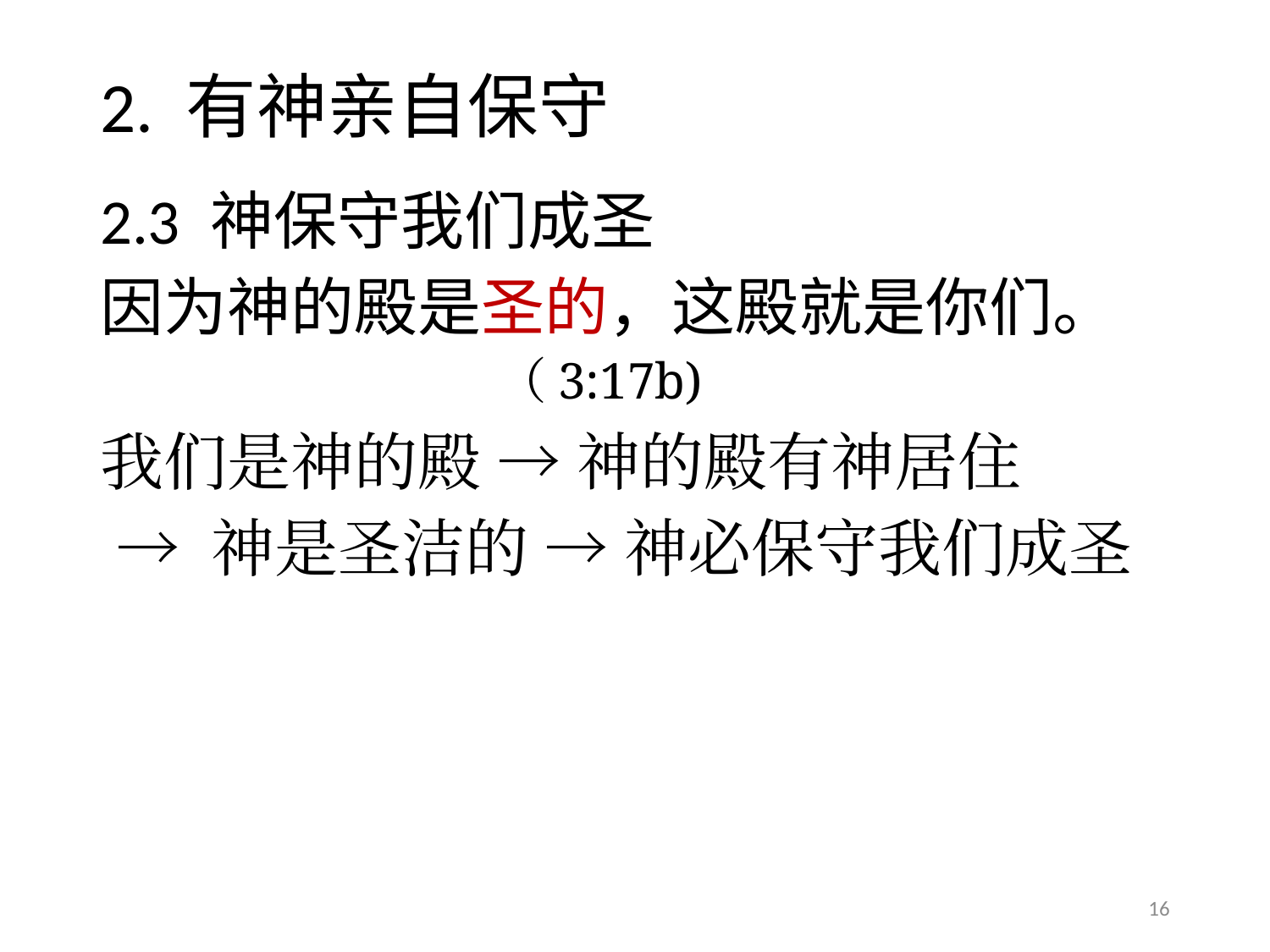

# 2. 有神亲自保守
2.3 神保守我们成圣
因为神的殿是圣的，这殿就是你们。
                            （3:17b)
我们是神的殿 → 神的殿有神居住
 → 神是圣洁的 → 神必保守我们成圣

16